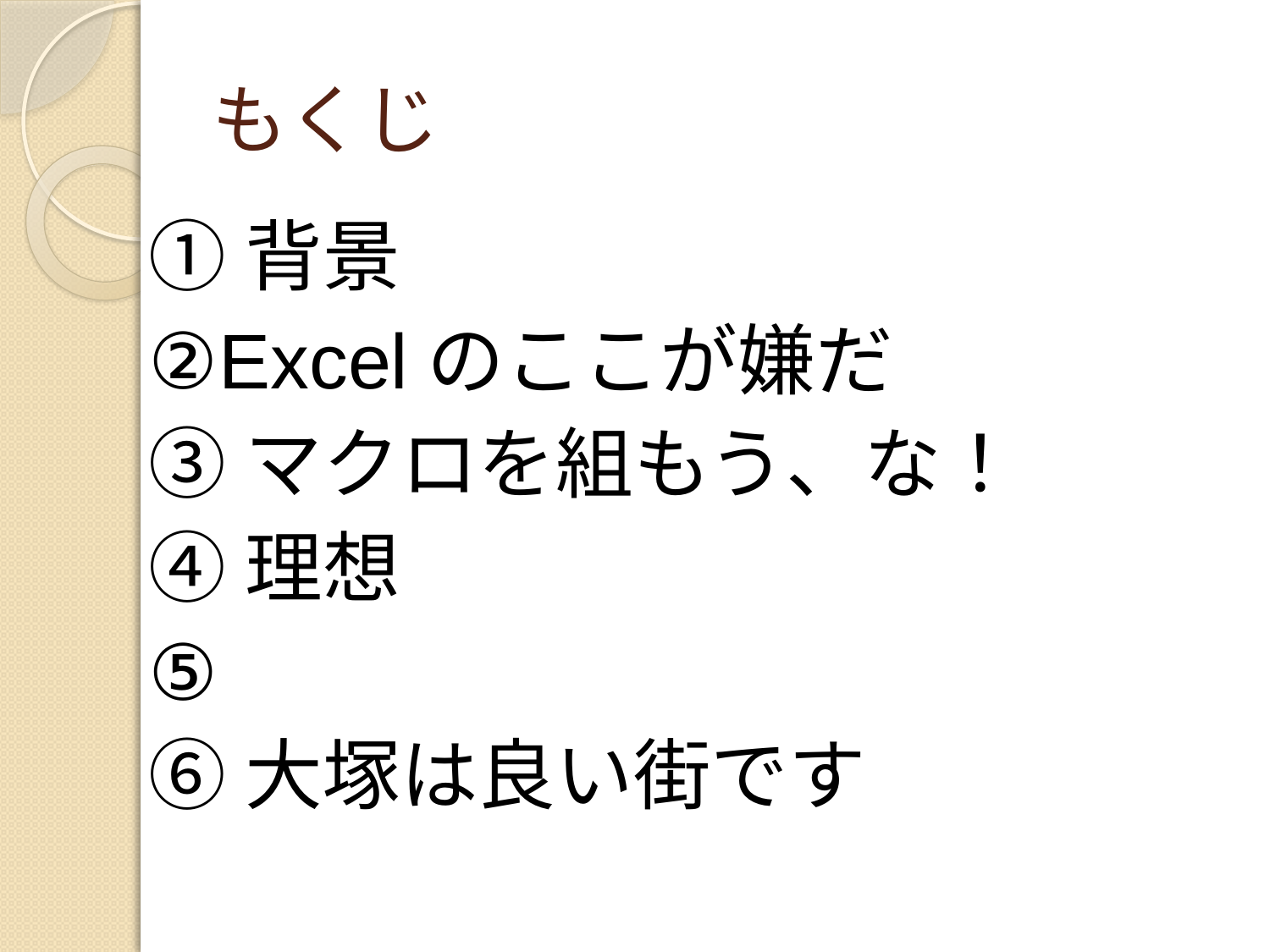

# もくじ
①背景
②Excelのここが嫌だ
③マクロを組もう、な！
④理想
⑤
⑥大塚は良い街です